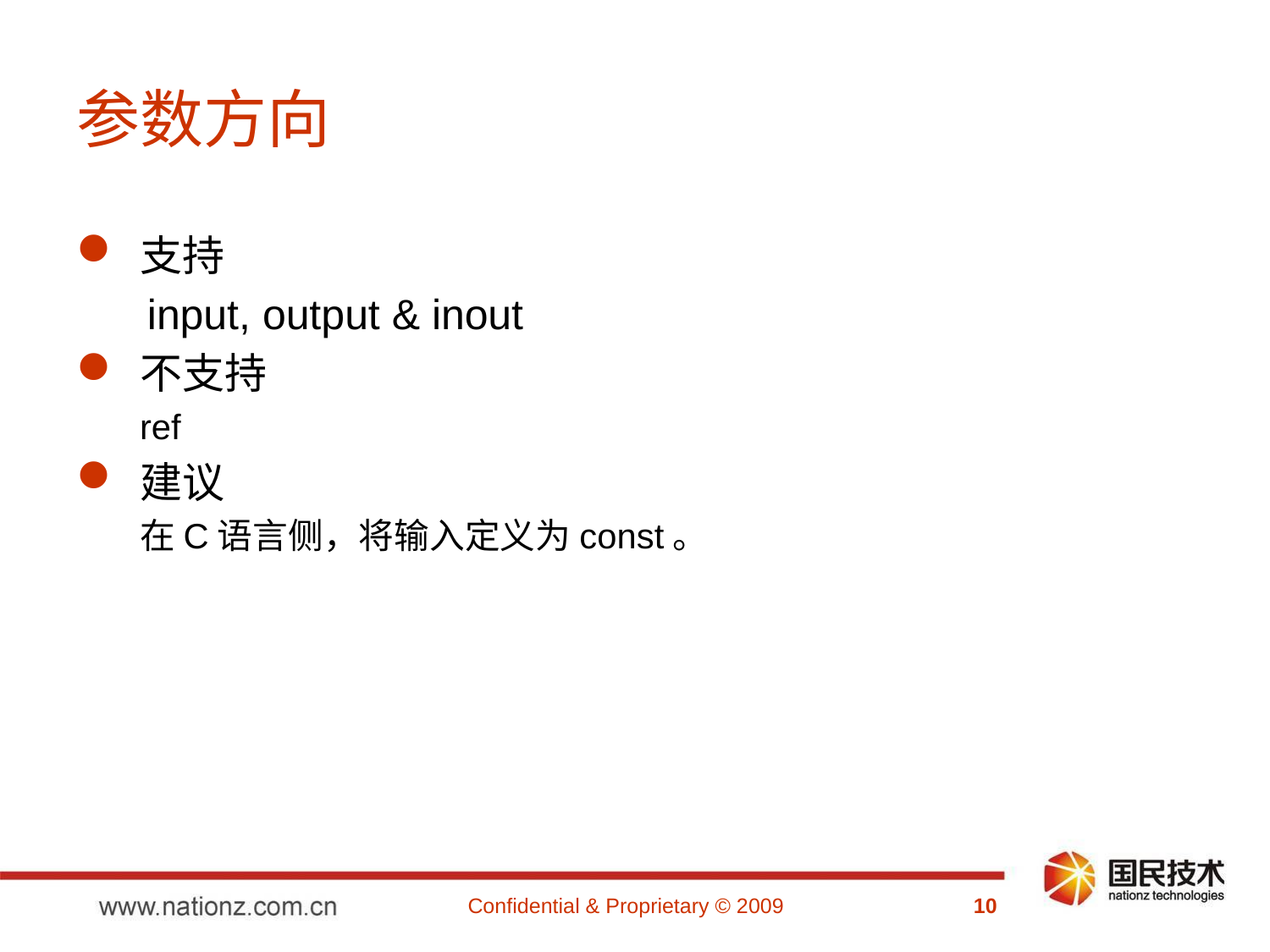

# 参数方向
支持
      input, output & inout
不支持
ref
建议
在C语言侧，将输入定义为const。
Confidential & Proprietary © 2009
10